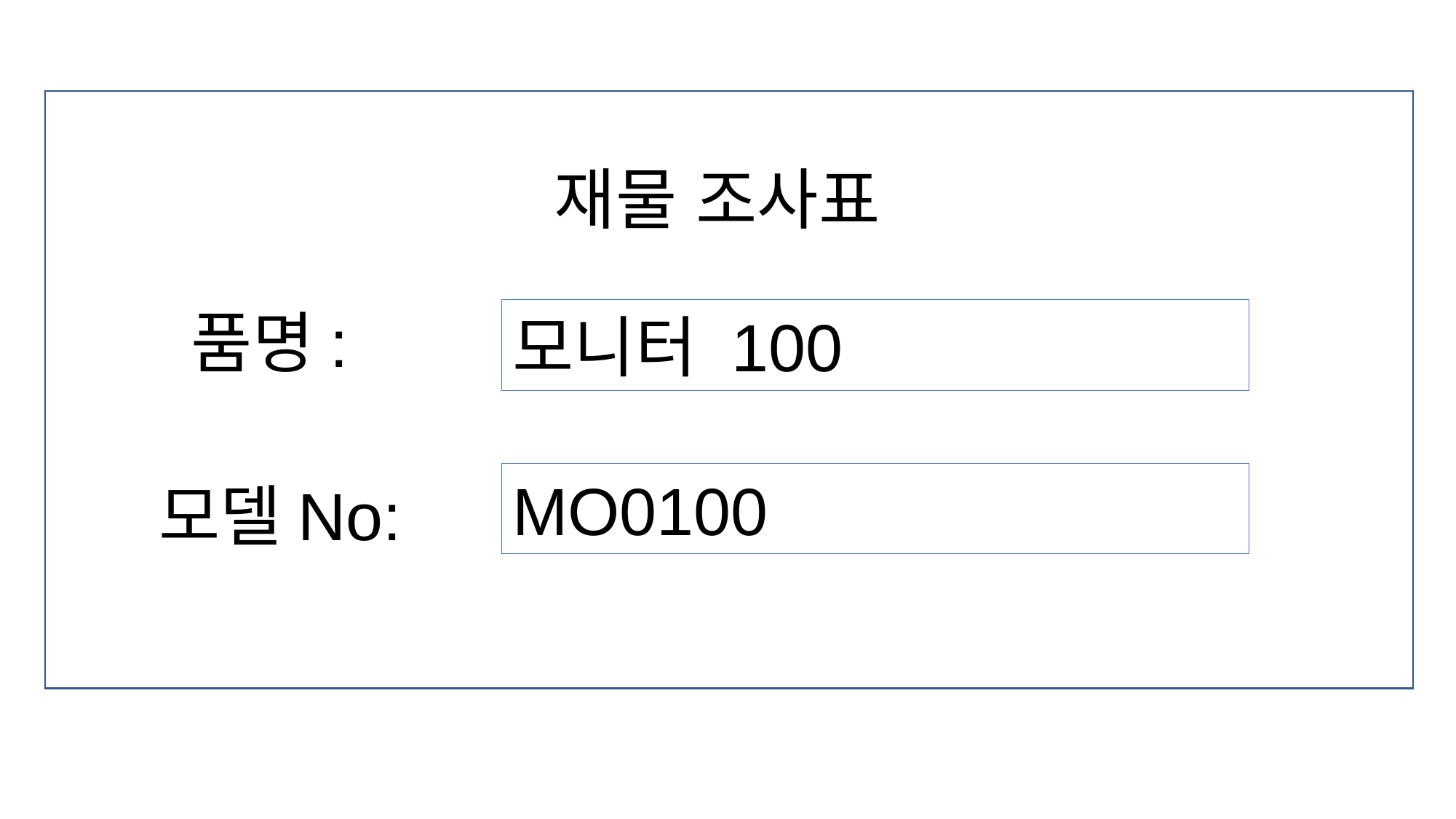

재물 조사표
품명:
모니터 100
MO0100
모델No: